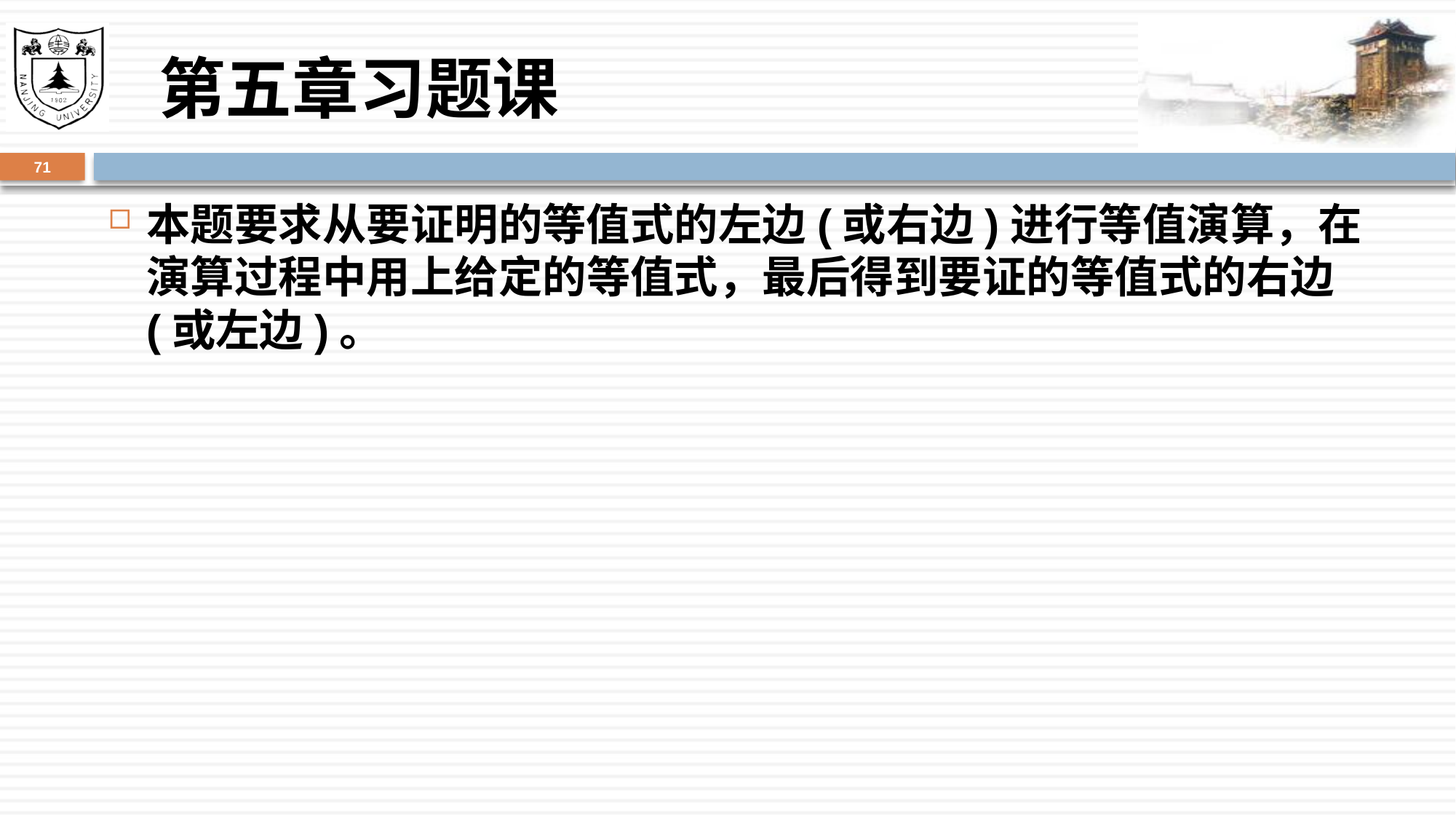

# 第五章习题课
71
本题要求从要证明的等值式的左边(或右边)进行等值演算，在演算过程中用上给定的等值式，最后得到要证的等值式的右边(或左边)。